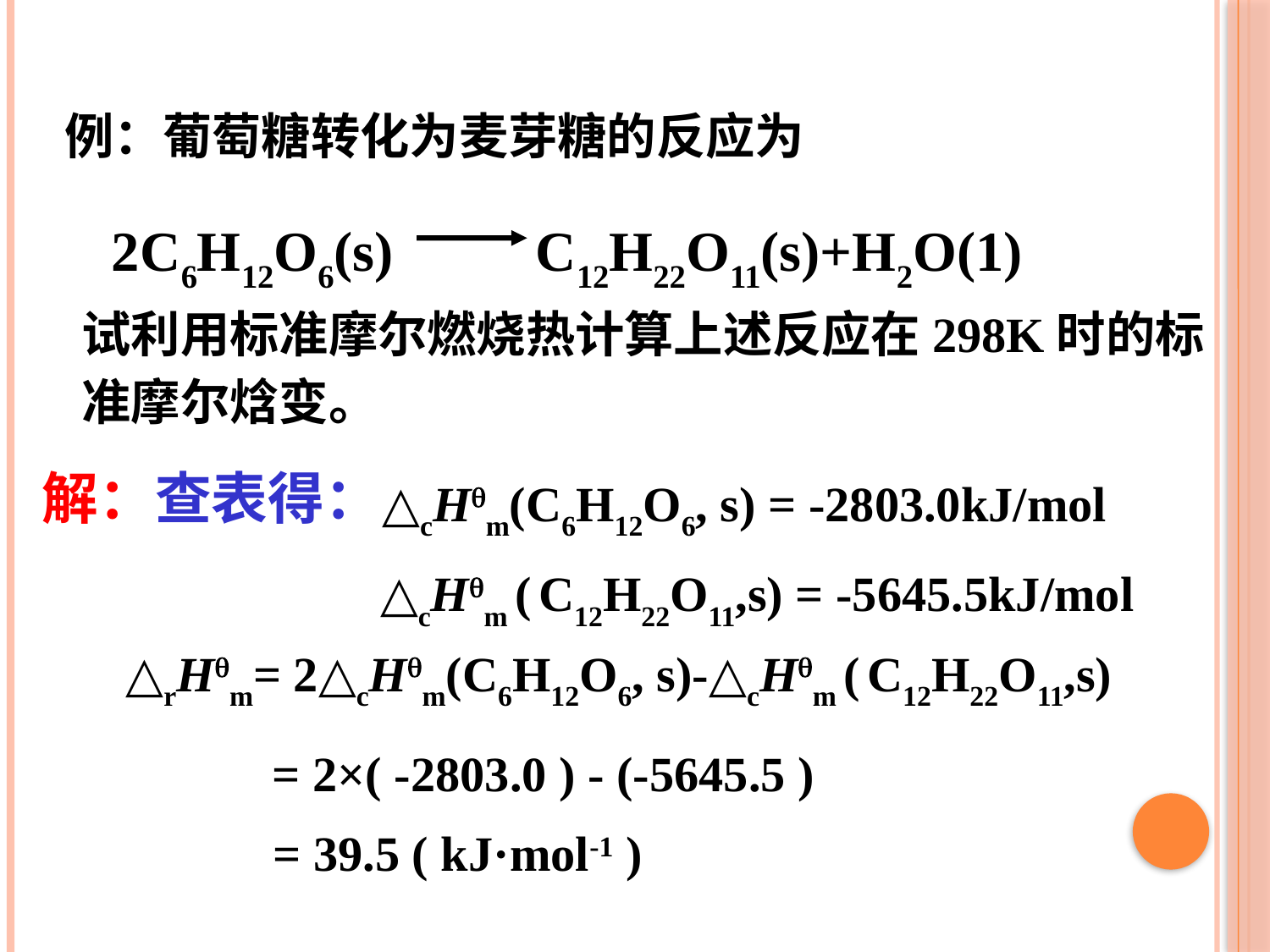

例：葡萄糖转化为麦芽糖的反应为
2C6H12O6(s)          C12H22O11(s)+H2O(1)

试利用标准摩尔燃烧热计算上述反应在298K时的标准摩尔焓变。
解：查表得：
△cHθm(C6H12O6, s) = -2803.0kJ/mol
△cHθm ( C12H22O11,s) = -5645.5kJ/mol
△rHθm= 2△cHθm(C6H12O6, s)-△cHθm ( C12H22O11,s)
= 2×( -2803.0 ) - (-5645.5 )
83
= 39.5 ( kJ·mol-1 )